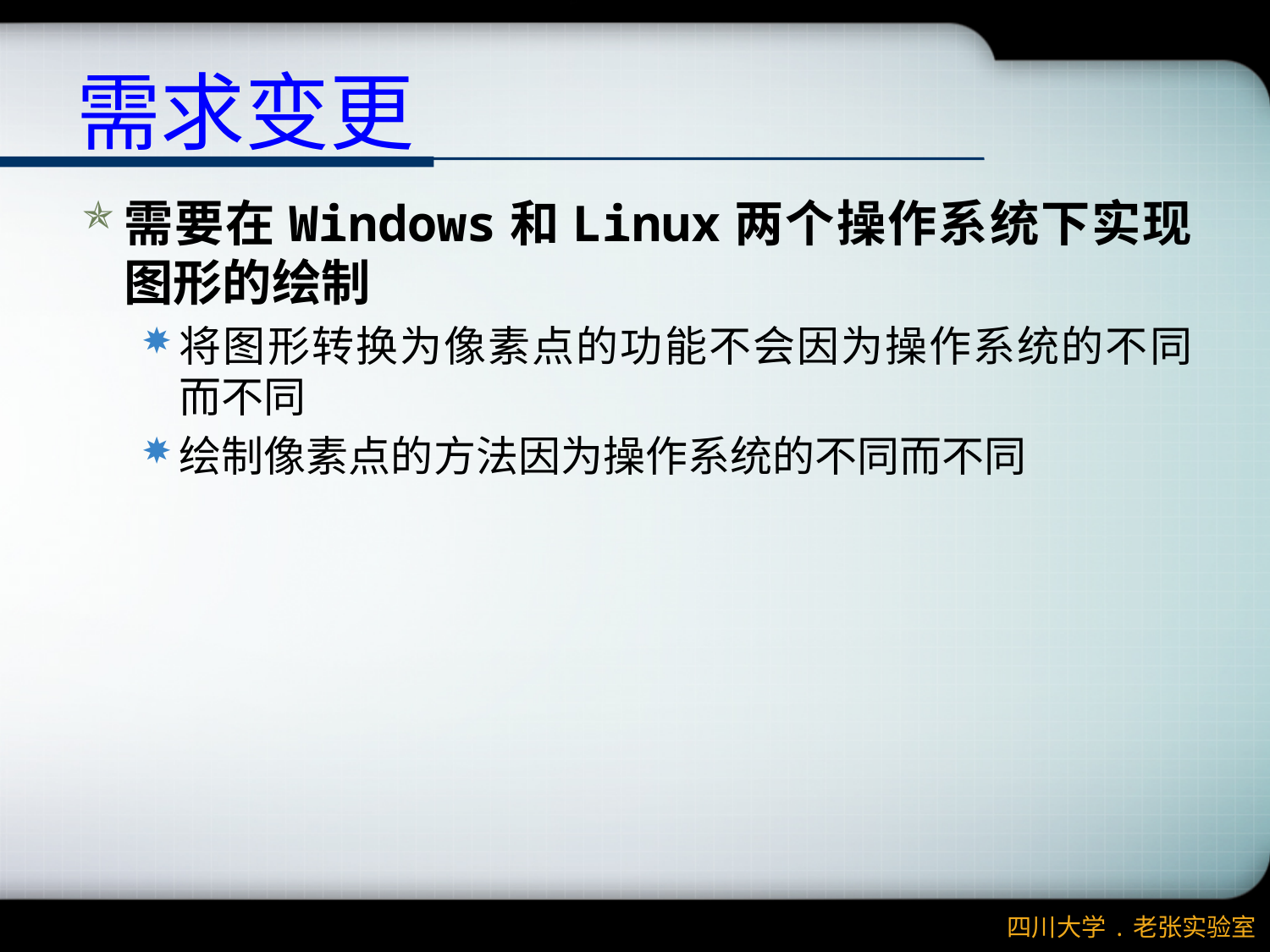

# 需求变更
需要在Windows和Linux两个操作系统下实现图形的绘制
将图形转换为像素点的功能不会因为操作系统的不同而不同
绘制像素点的方法因为操作系统的不同而不同